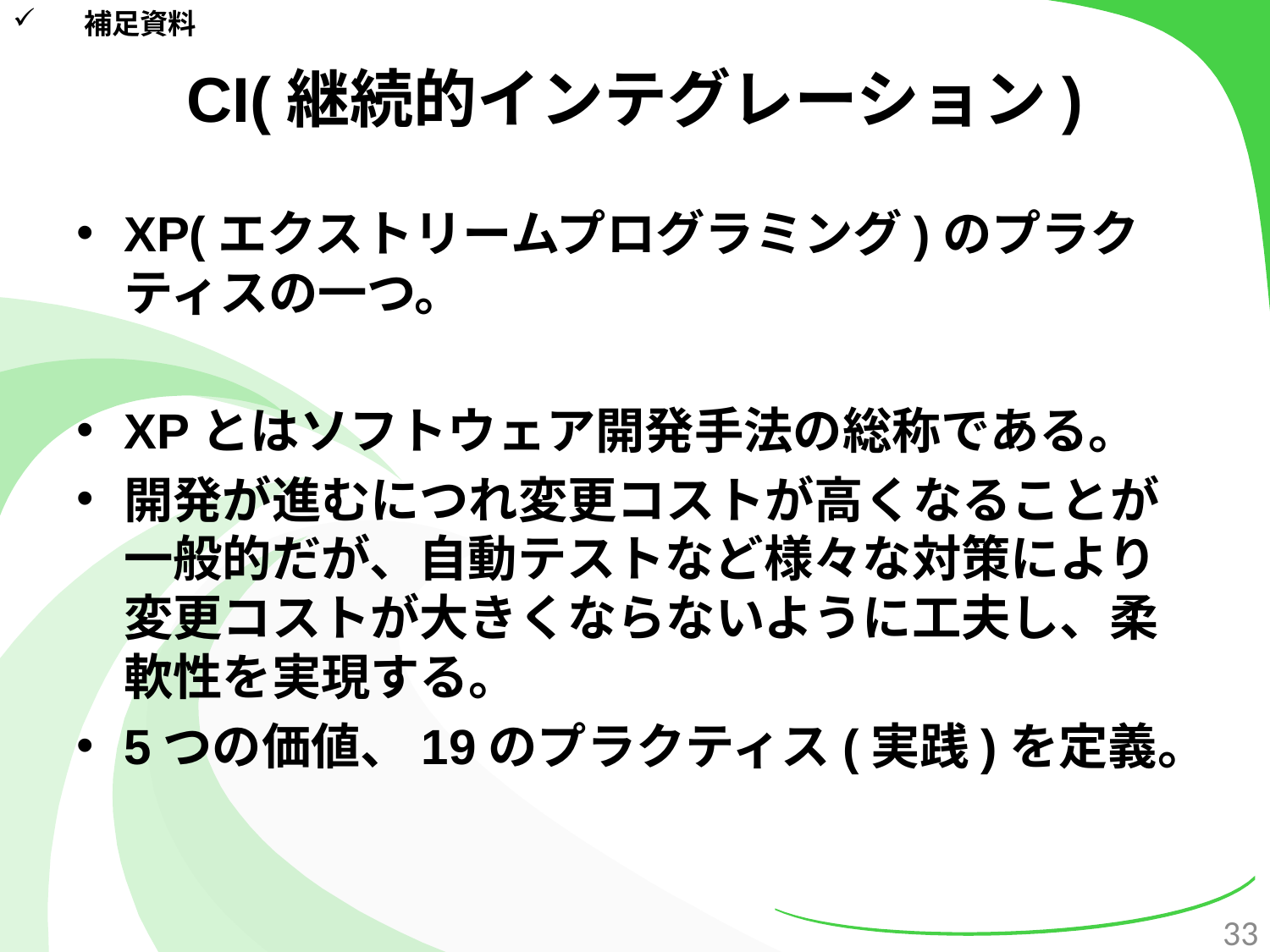

補足資料
# CI(継続的インテグレーション)
XP(エクストリームプログラミング)のプラクティスの一つ。

XPとはソフトウェア開発手法の総称である。
開発が進むにつれ変更コストが高くなることが一般的だが、自動テストなど様々な対策により変更コストが大きくならないように工夫し、柔軟性を実現する。
5つの価値、19のプラクティス(実践)を定義。

33